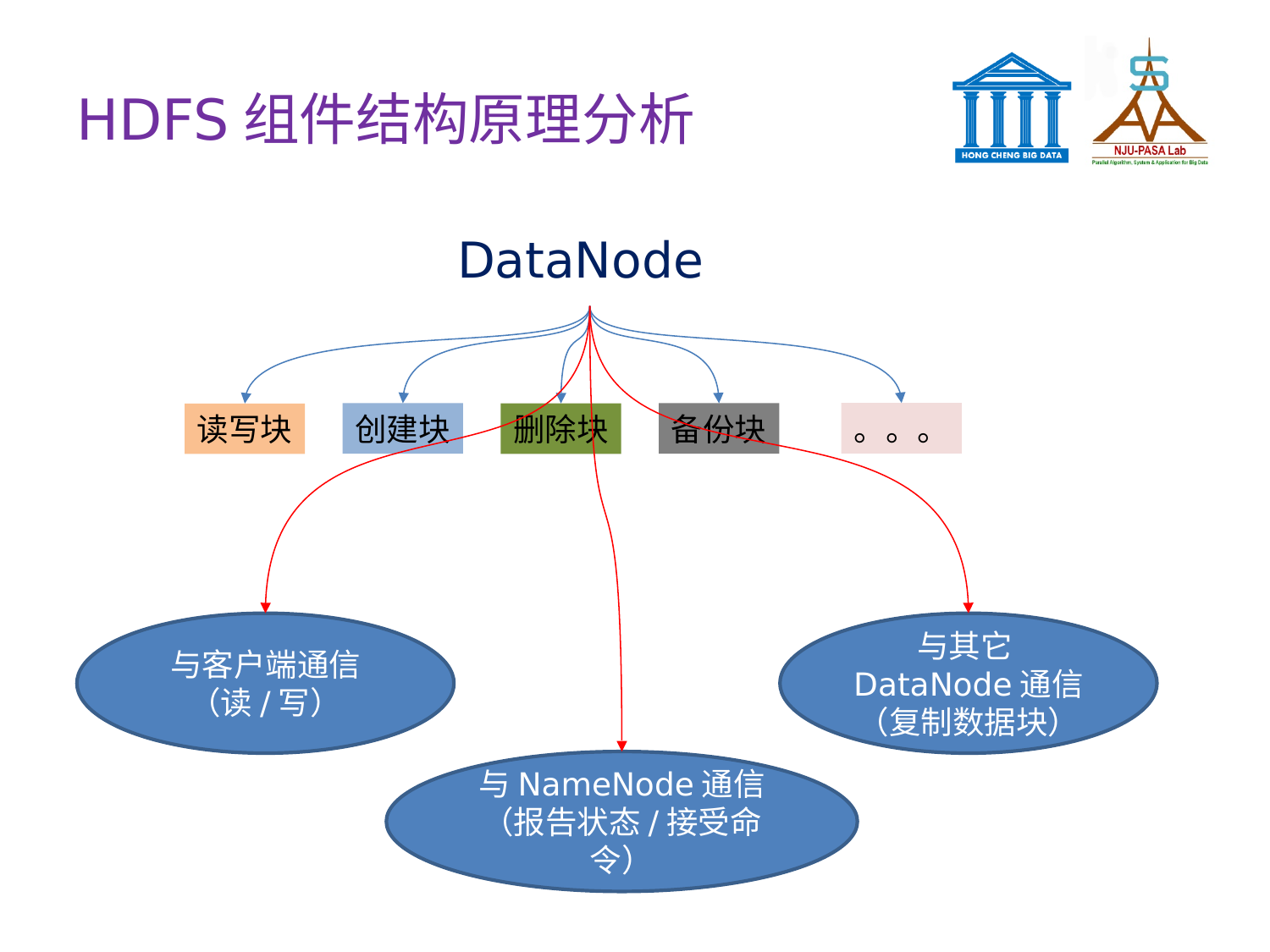

# HDFS组件结构原理分析
			DataNode
。。。
创建块
备份块
删除块
读写块
与客户端通信（读/写）
与其它DataNode通信（复制数据块）
与NameNode通信（报告状态/接受命令）